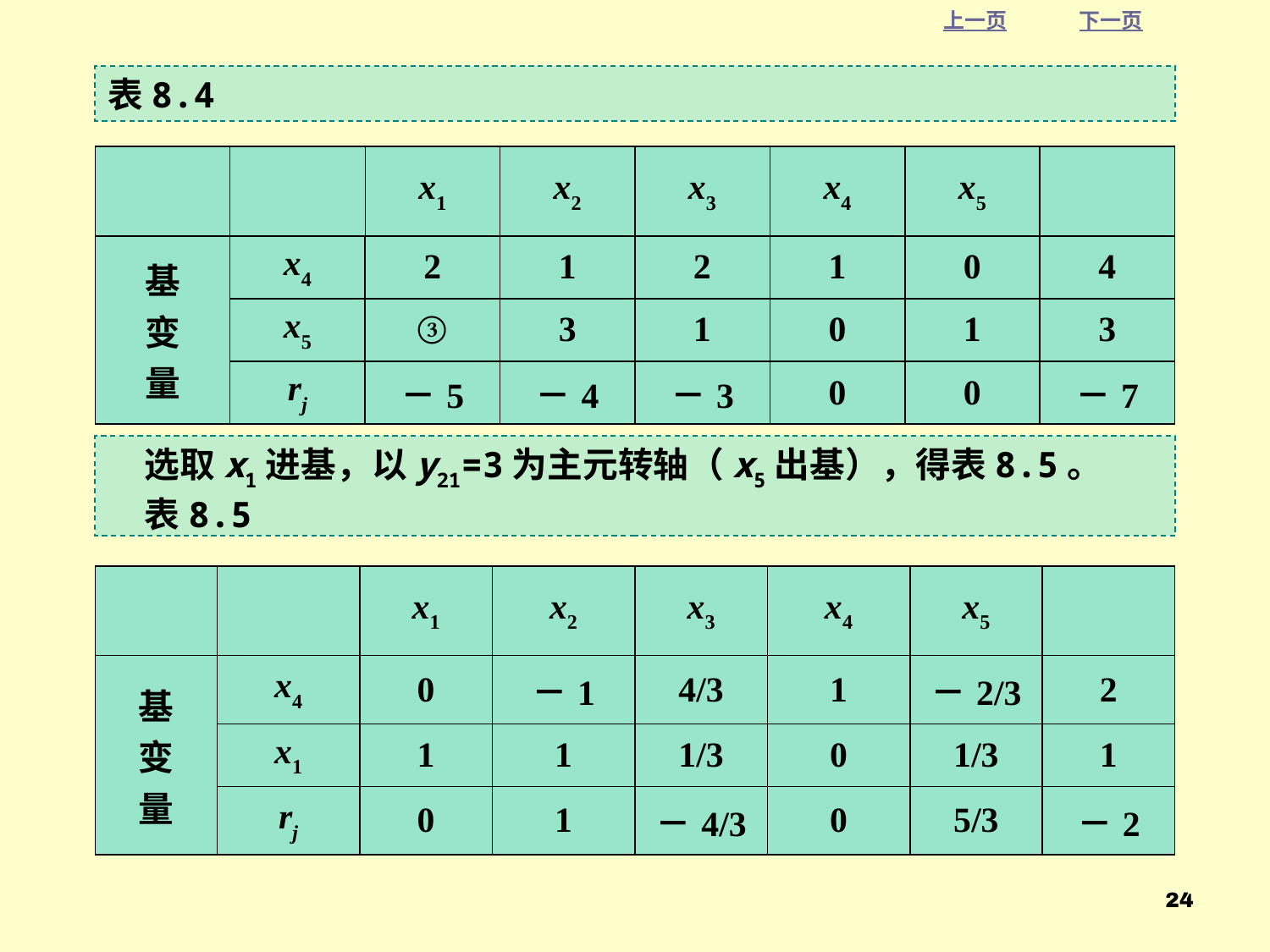

表8.4
|  |  | x1 | x2 | x3 | x4 | x5 |  |
| --- | --- | --- | --- | --- | --- | --- | --- |
| 基 变 量 | x4 | 2 | 1 | 2 | 1 | 0 | 4 |
|  | x5 | ③ | 3 | 1 | 0 | 1 | 3 |
|  | rj | －5 | －4 | －3 | 0 | 0 | －7 |
选取x1进基，以y21=3为主元转轴（x5出基），得表8.5。
表8.5
|  |  | x1 | x2 | x3 | x4 | x5 |  |
| --- | --- | --- | --- | --- | --- | --- | --- |
| 基 变 量 | x4 | 0 | －1 | 4/3 | 1 | －2/3 | 2 |
|  | x1 | 1 | 1 | 1/3 | 0 | 1/3 | 1 |
|  | rj | 0 | 1 | －4/3 | 0 | 5/3 | －2 |
24